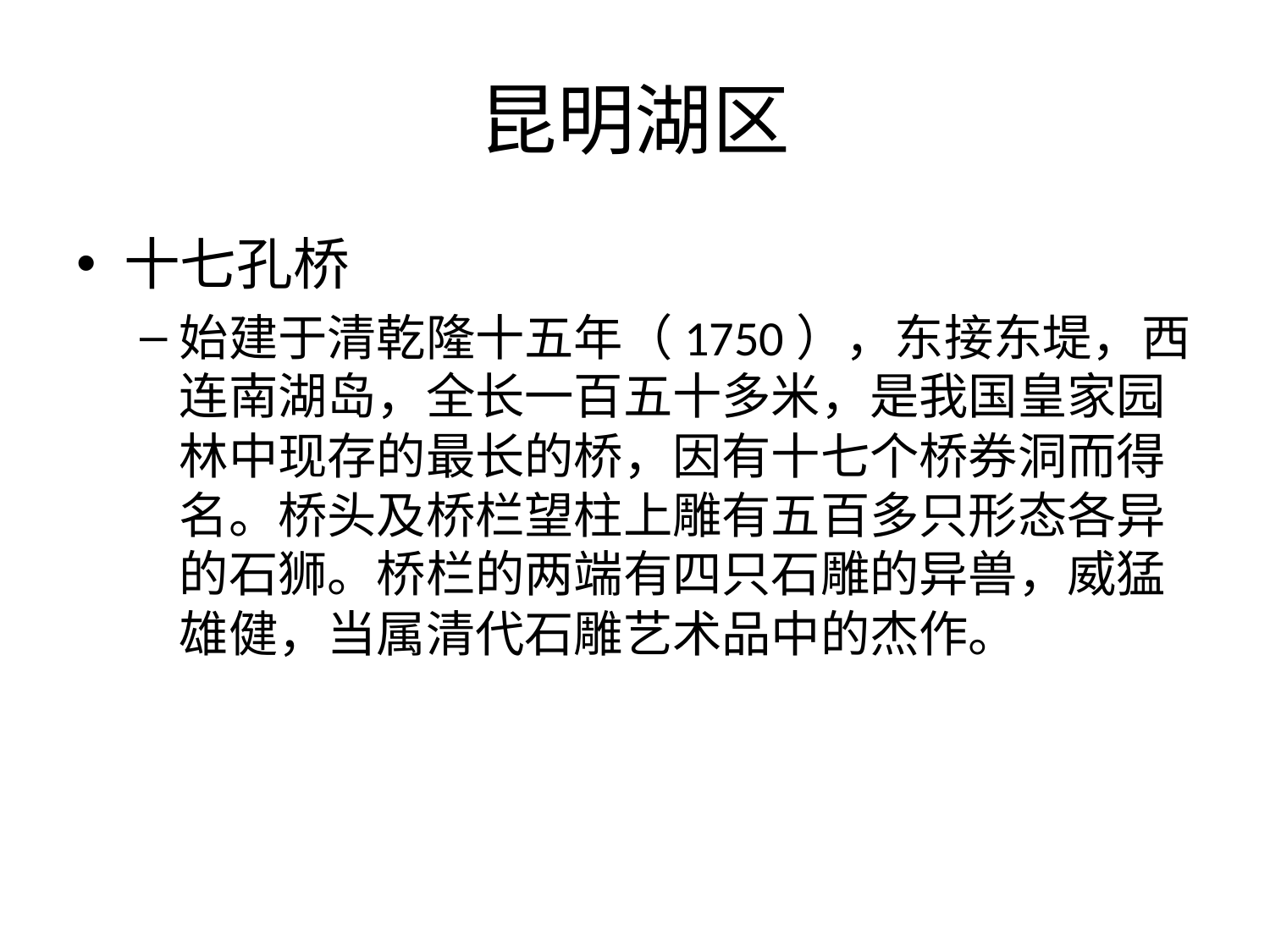

# 昆明湖区
十七孔桥
始建于清乾隆十五年（1750），东接东堤，西连南湖岛，全长一百五十多米，是我国皇家园林中现存的最长的桥，因有十七个桥券洞而得名。桥头及桥栏望柱上雕有五百多只形态各异的石狮。桥栏的两端有四只石雕的异兽，威猛雄健，当属清代石雕艺术品中的杰作。